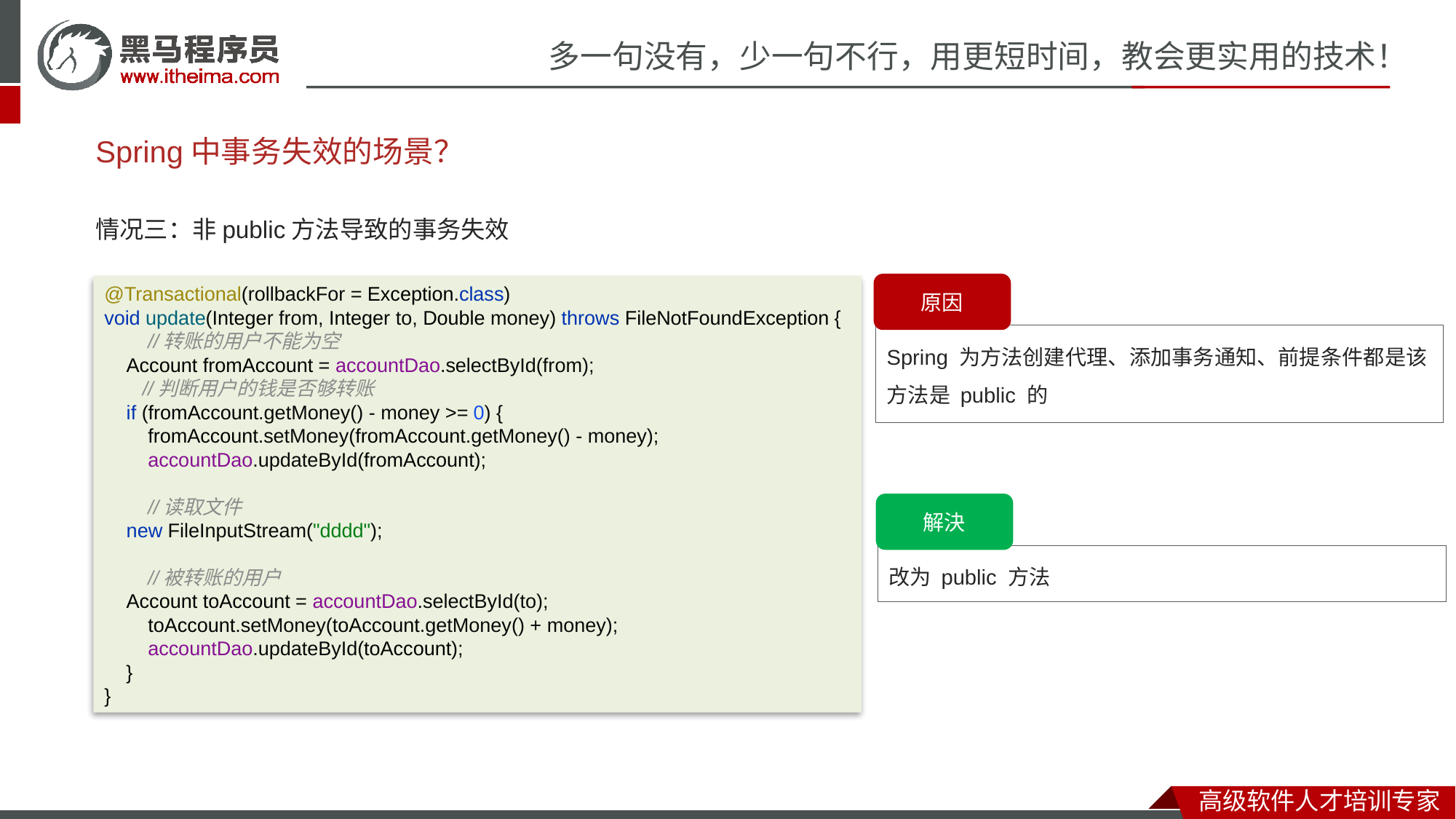

# Spring中事务失效的场景？
情况三：非public方法导致的事务失效
@Transactional(rollbackFor = Exception.class)
void update(Integer from, Integer to, Double money) throws FileNotFoundException {
        //转账的用户不能为空
    Account fromAccount = accountDao.selectById(from);
       //判断用户的钱是否够转账
    if (fromAccount.getMoney() - money >= 0) {
        fromAccount.setMoney(fromAccount.getMoney() - money);
        accountDao.updateById(fromAccount);
        //读取文件
    new FileInputStream("dddd");
        //被转账的用户
    Account toAccount = accountDao.selectById(to);
        toAccount.setMoney(toAccount.getMoney() + money);
        accountDao.updateById(toAccount);
    }
}
原因
Spring 为方法创建代理、添加事务通知、前提条件都是该方法是 public 的
解決
改为 public 方法